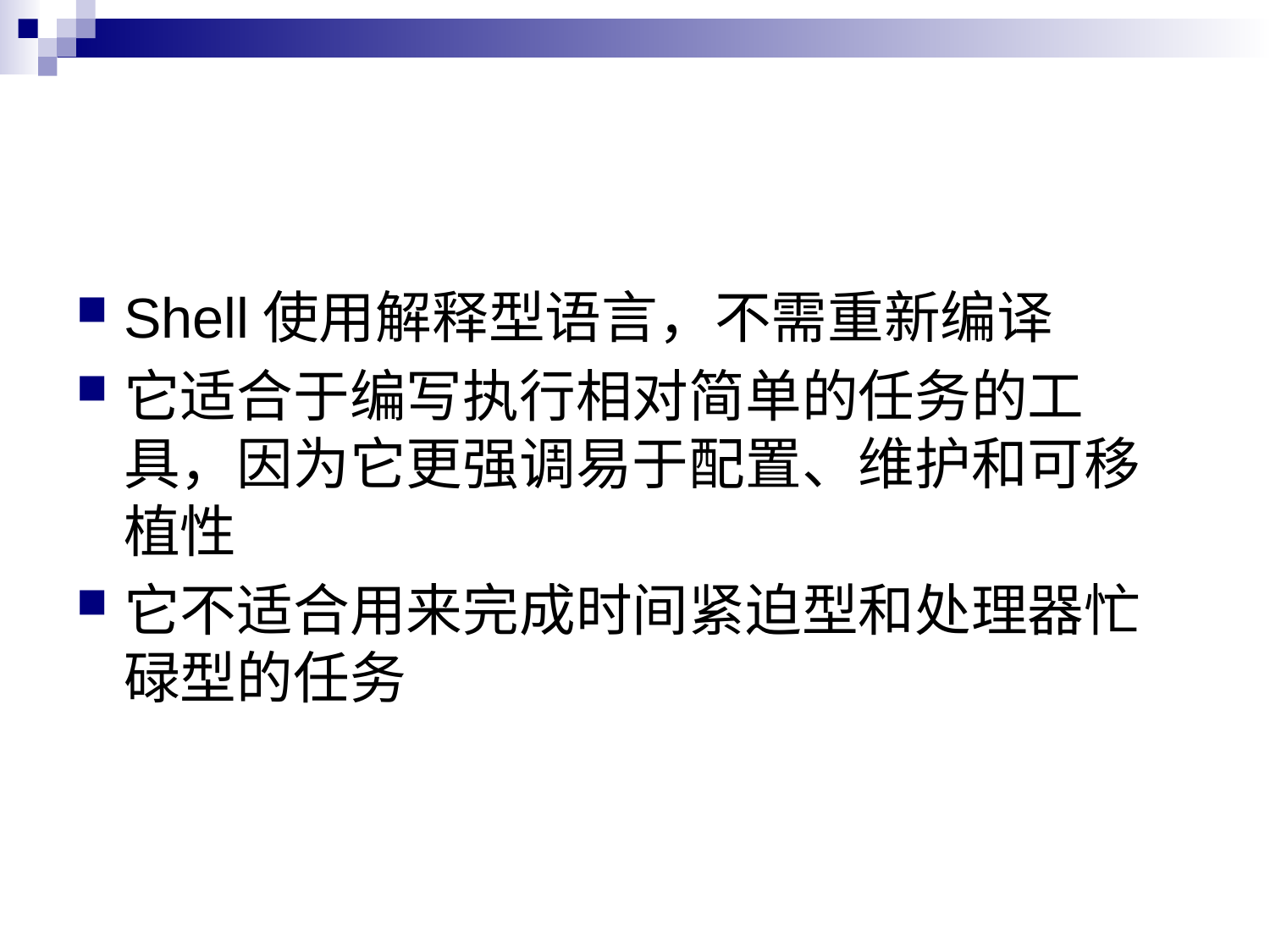

#
Shell使用解释型语言，不需重新编译
它适合于编写执行相对简单的任务的工具，因为它更强调易于配置、维护和可移植性
它不适合用来完成时间紧迫型和处理器忙碌型的任务